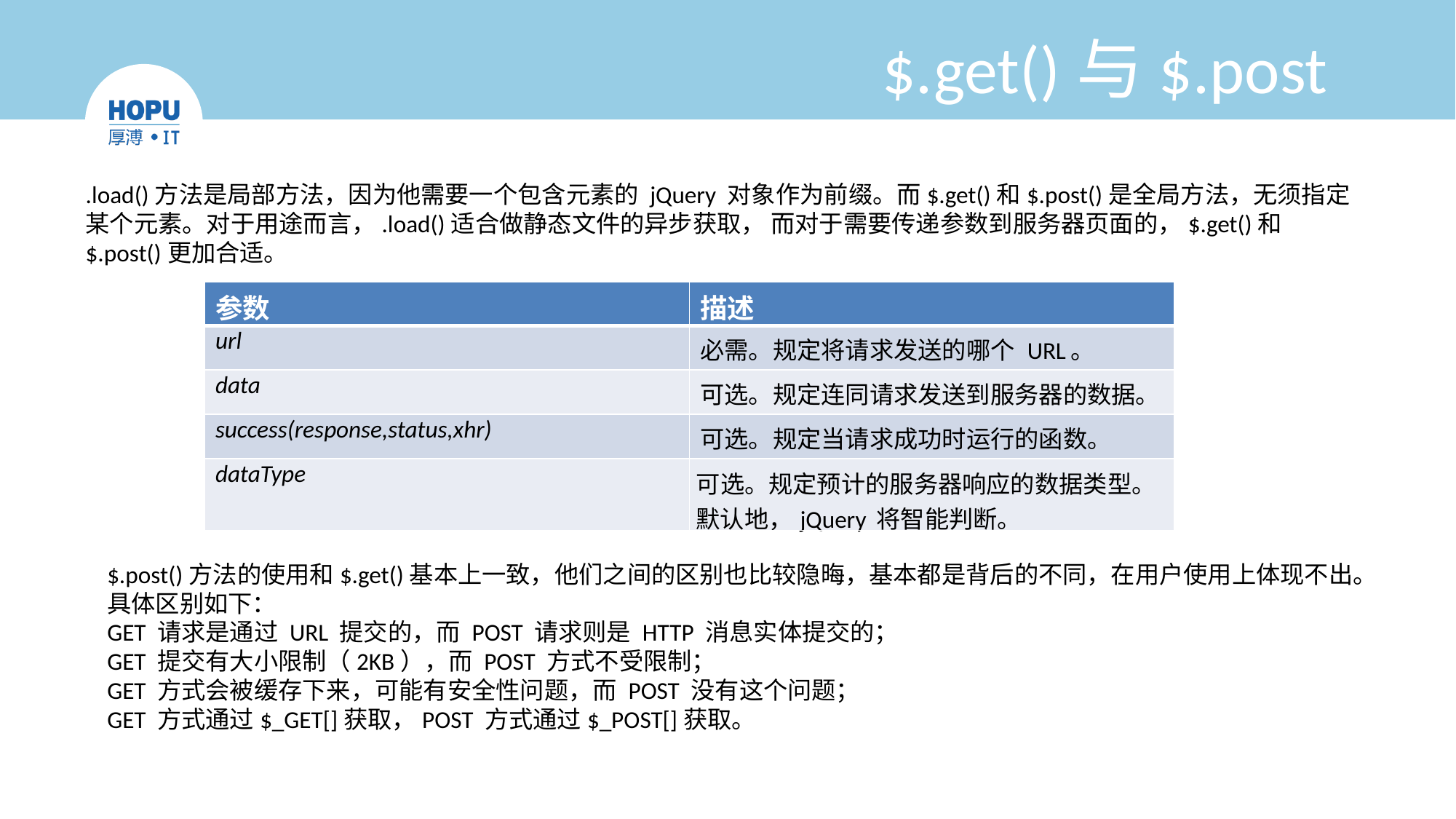

# $.get()与$.post
.load()方法是局部方法，因为他需要一个包含元素的 jQuery 对象作为前缀。而$.get()和$.post()是全局方法，无须指定某个元素。对于用途而言，.load()适合做静态文件的异步获取， 而对于需要传递参数到服务器页面的，$.get()和$.post()更加合适。
| 参数 | 描述 |
| --- | --- |
| url | 必需。规定将请求发送的哪个 URL。 |
| data | 可选。规定连同请求发送到服务器的数据。 |
| success(response,status,xhr) | 可选。规定当请求成功时运行的函数。 |
| dataType | 可选。规定预计的服务器响应的数据类型。 默认地，jQuery 将智能判断。 |

$.post()方法的使用和$.get()基本上一致，他们之间的区别也比较隐晦，基本都是背后的不同，在用户使用上体现不出。具体区别如下：
GET 请求是通过 URL 提交的，而 POST 请求则是 HTTP 消息实体提交的；
GET 提交有大小限制（2KB），而 POST 方式不受限制；
GET 方式会被缓存下来，可能有安全性问题，而 POST 没有这个问题；
GET 方式通过$_GET[]获取，POST 方式通过$_POST[]获取。